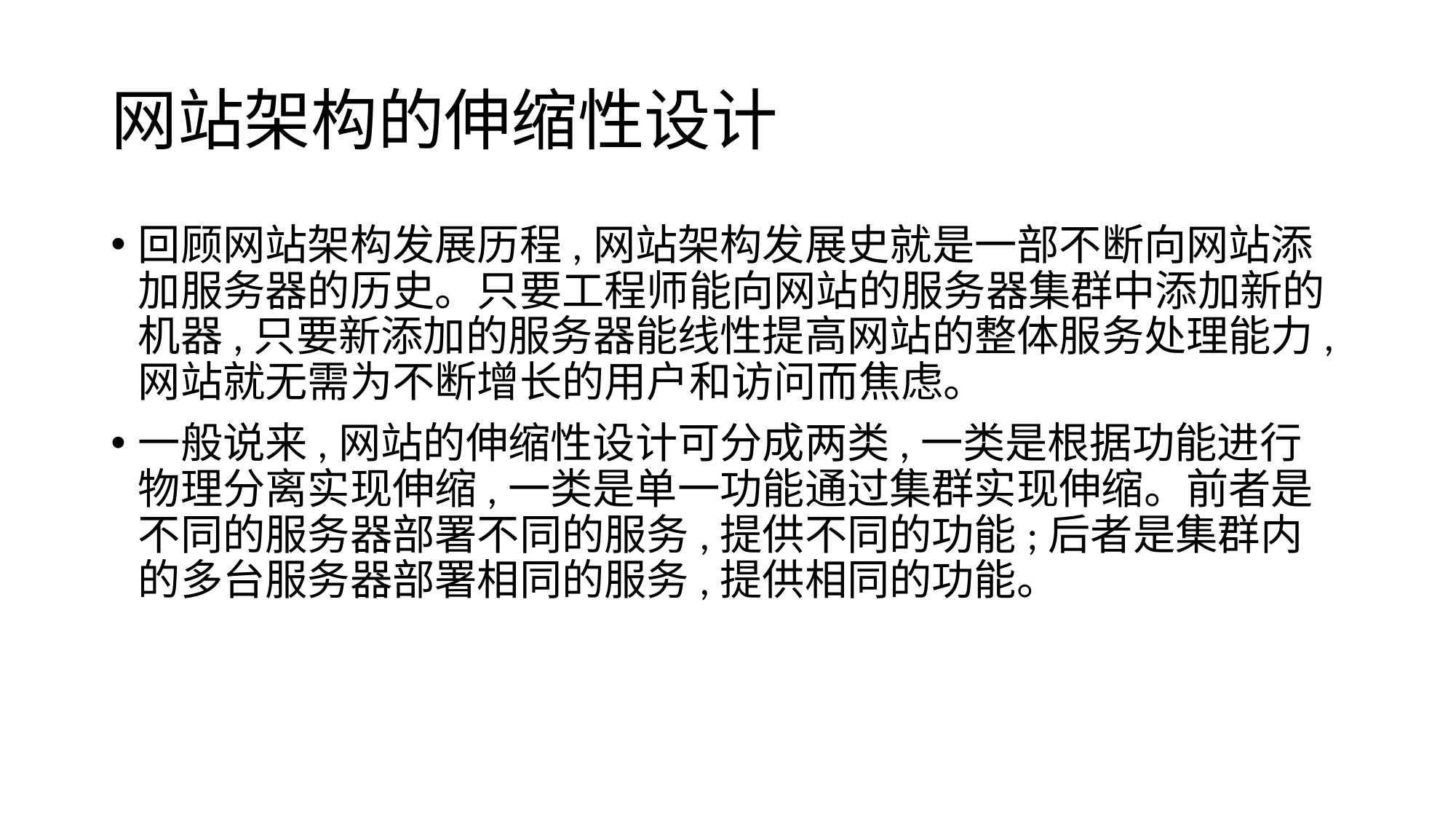

# 网站架构的伸缩性设计
回顾网站架构发展历程,网站架构发展史就是一部不断向网站添加服务器的历史。只要工程师能向网站的服务器集群中添加新的机器,只要新添加的服务器能线性提高网站的整体服务处理能力,网站就无需为不断增长的用户和访问而焦虑。
一般说来,网站的伸缩性设计可分成两类,一类是根据功能进行物理分离实现伸缩,一类是单一功能通过集群实现伸缩。前者是不同的服务器部署不同的服务,提供不同的功能;后者是集群内的多台服务器部署相同的服务,提供相同的功能。